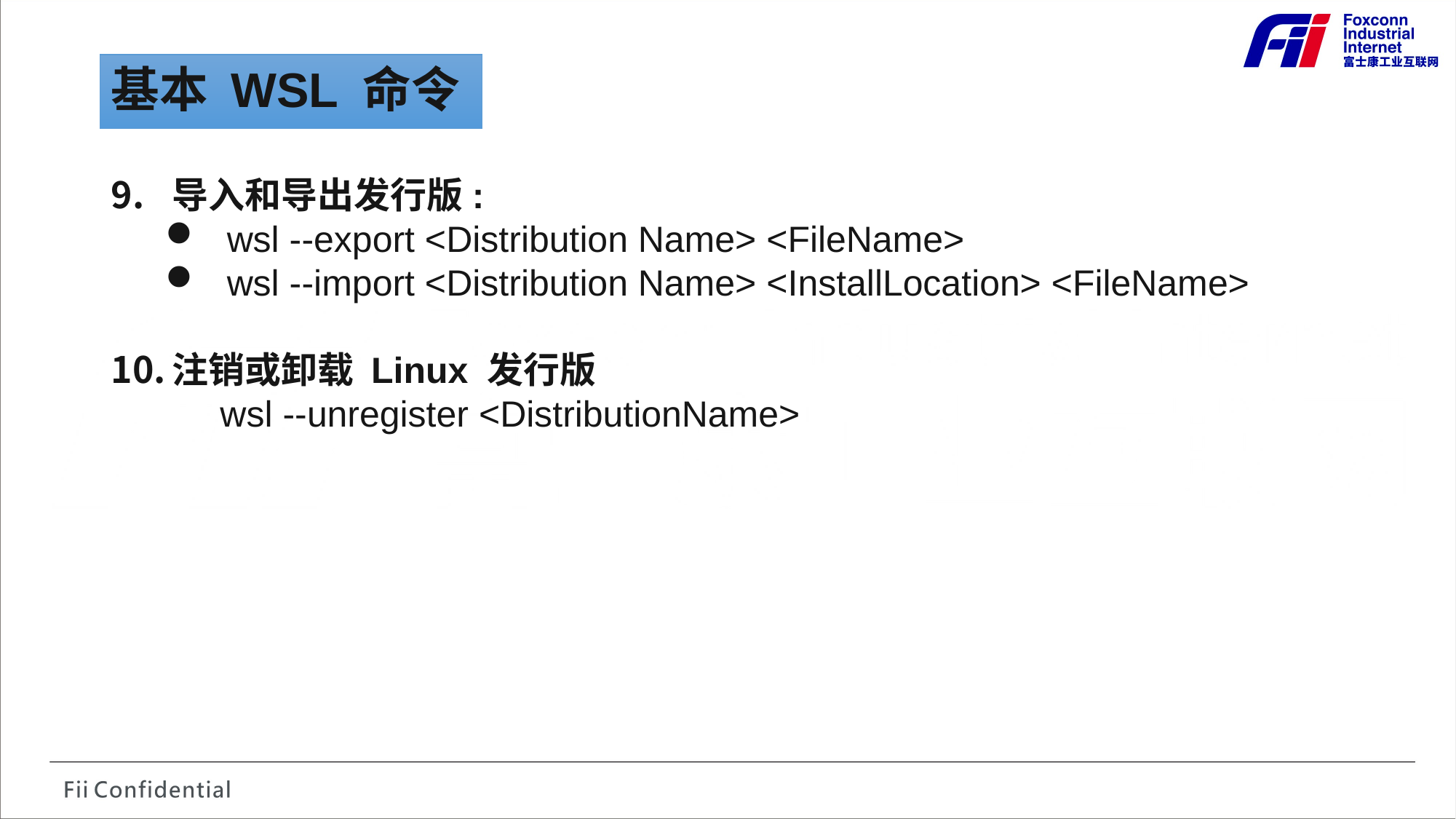

基本 WSL 命令
导入和导出发行版:
wsl --export <Distribution Name> <FileName>
wsl --import <Distribution Name> <InstallLocation> <FileName>

注销或卸载 Linux 发行版
	wsl --unregister <DistributionName>